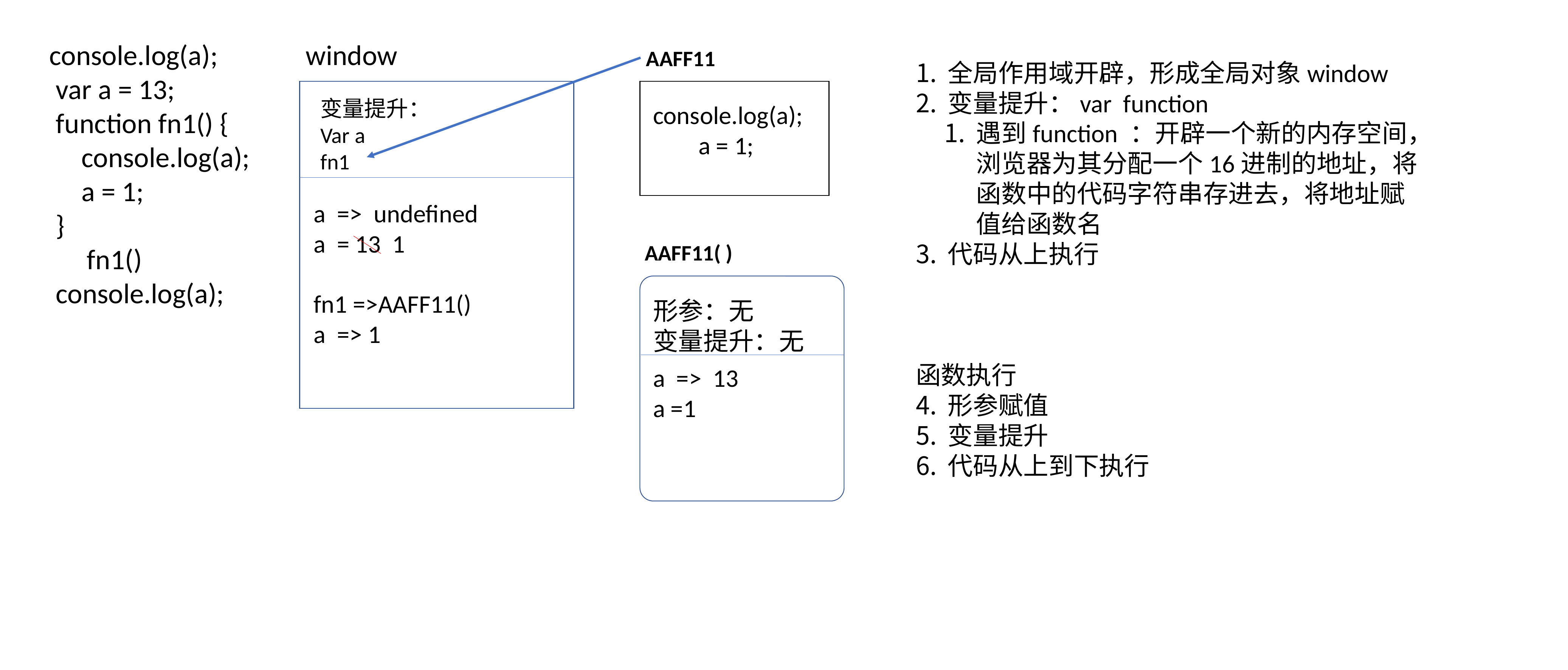

console.log(a);
    var a = 13;
    function fn1() {
        console.log(a);
        a = 1;
    }
	fn1()
    console.log(a);
window
AAFF11
全局作用域开辟，形成全局对象window
变量提升：var  function
遇到function ：开辟一个新的内存空间，浏览器为其分配一个16进制的地址，将函数中的代码字符串存进去，将地址赋值给函数名
代码从上执行

函数执行
形参赋值
变量提升
代码从上到下执行

变量提升：
Var a
fn1
console.log(a);
        a = 1;
a  =>  undefined
a  = 13  1

fn1 =>AAFF11()
a  => 1
AAFF11( )

形参：无
变量提升：无
a  =>  13
a =1